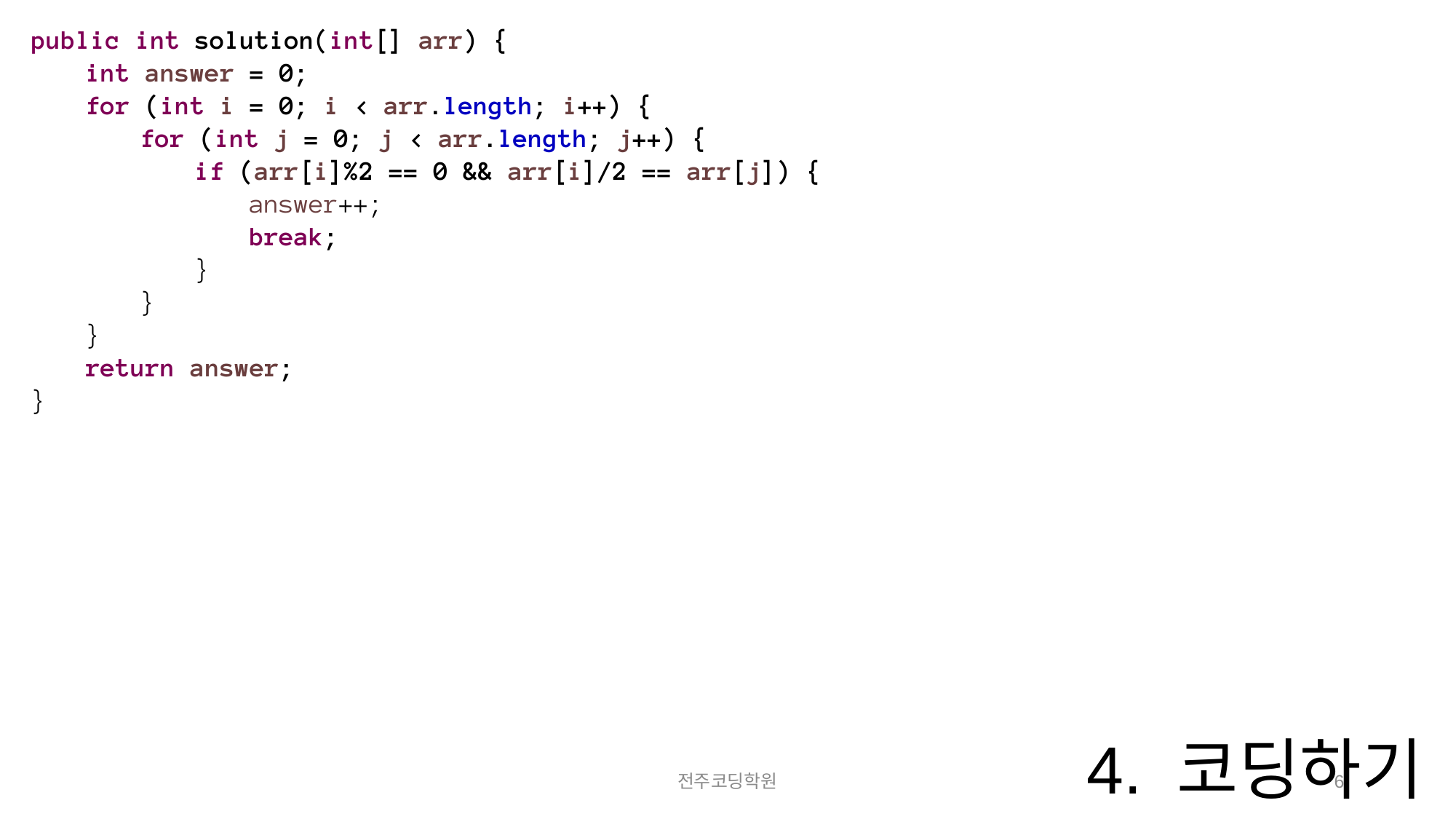

public int solution(int[] arr) {
int answer = 0;
for (int i = 0; i < arr.length; i++) {
for (int j = 0; j < arr.length; j++) {
if (arr[i]%2 == 0 && arr[i]/2 == arr[j]) {
answer++;
break;
}
}
}
return answer;
}

# 4. 코딩하기
전주코딩학원
6